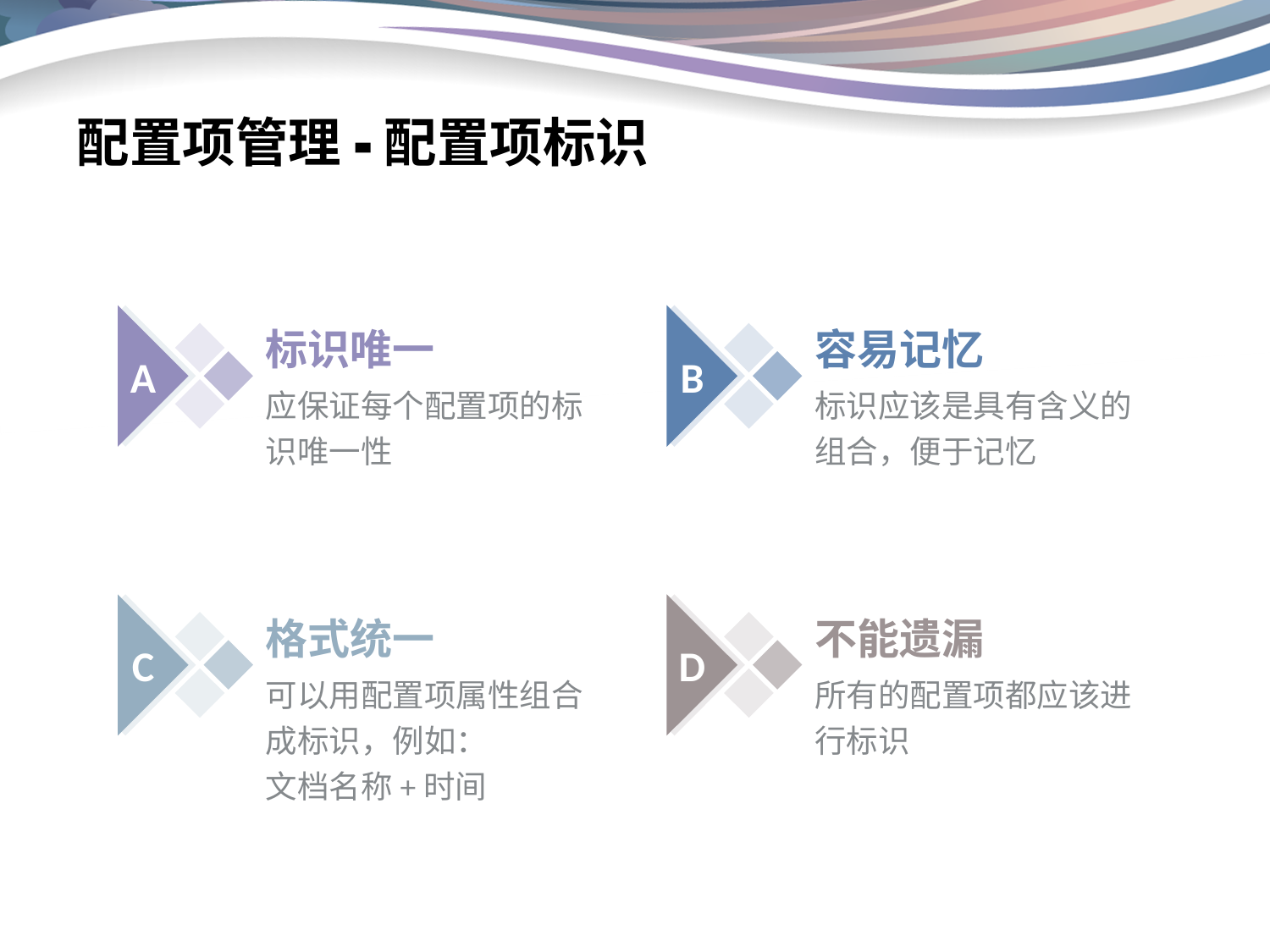

# 配置项管理-配置项标识

标识唯一
容易记忆
A

B

应保证每个配置项的标识唯一性
标识应该是具有含义的组合，便于记忆

格式统一
不能遗漏
C

D

可以用配置项属性组合成标识，例如：
文档名称+时间
所有的配置项都应该进行标识